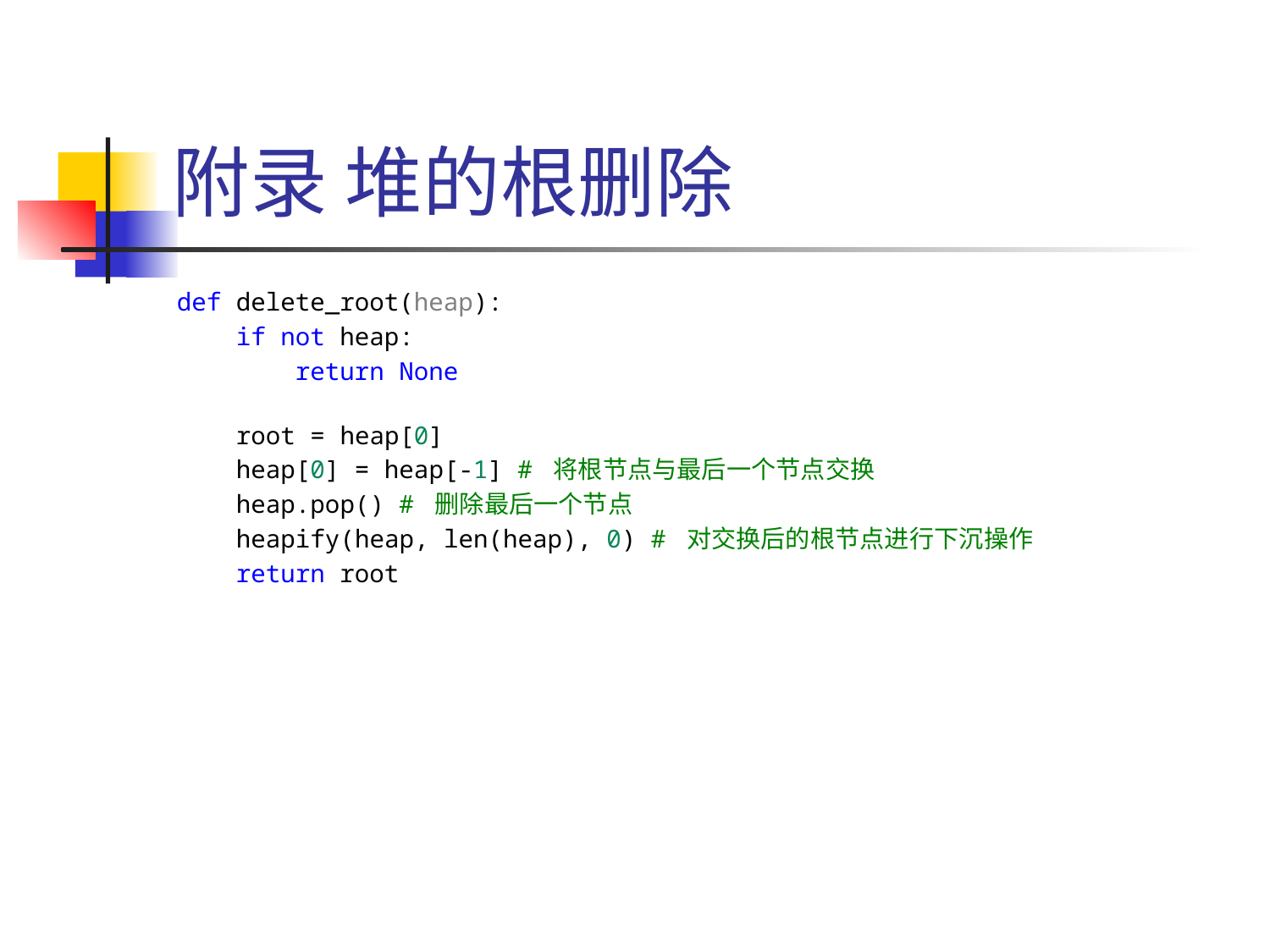

# 附录 堆的根删除
def delete_root(heap):
    if not heap:
        return None
    root = heap[0]
    heap[0] = heap[-1] # 将根节点与最后一个节点交换
    heap.pop() # 删除最后一个节点
    heapify(heap, len(heap), 0) # 对交换后的根节点进行下沉操作
    return root